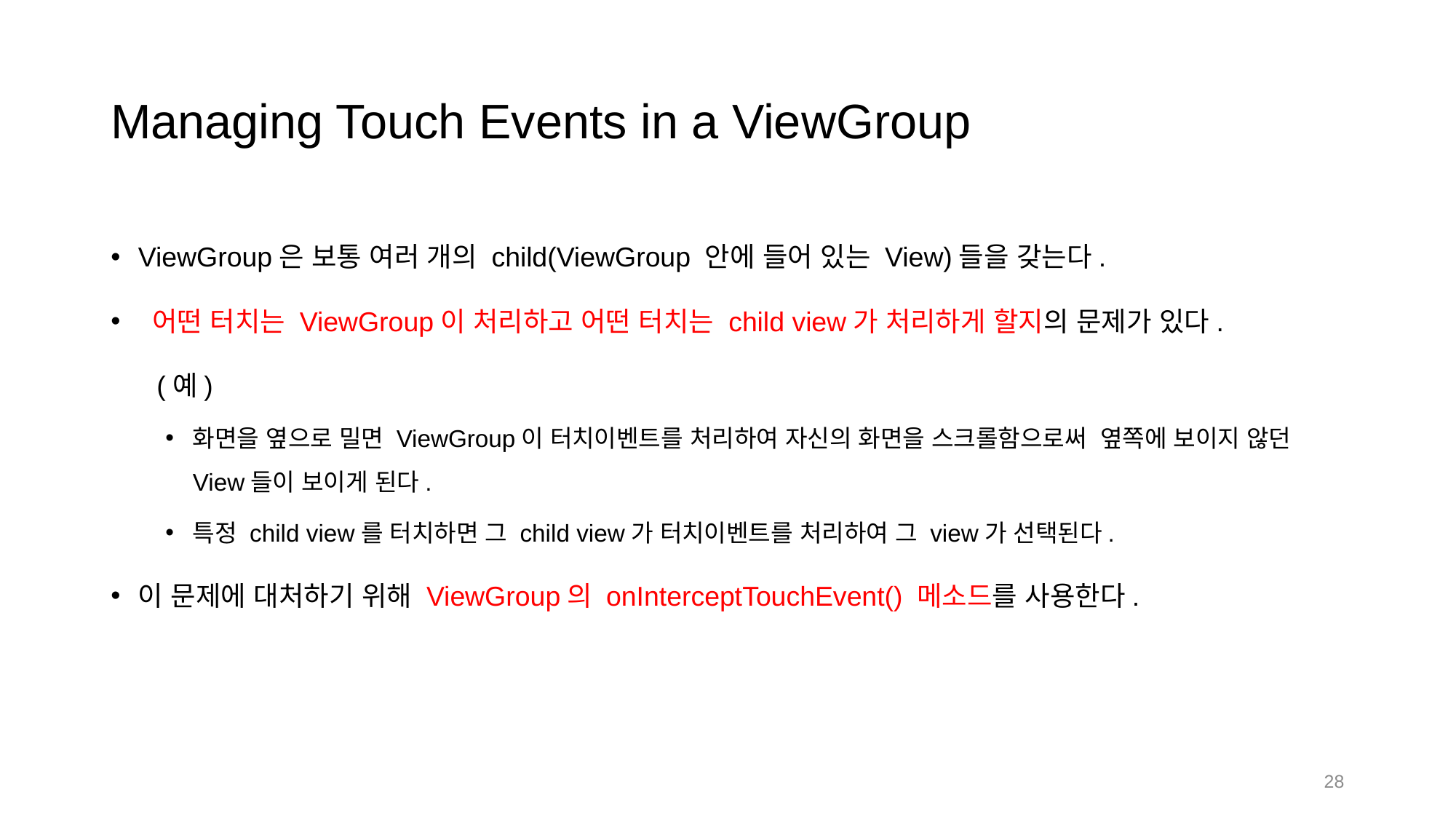

# Managing Touch Events in a ViewGroup
ViewGroup은 보통 여러 개의 child(ViewGroup 안에 들어 있는 View)들을 갖는다.
 어떤 터치는 ViewGroup이 처리하고 어떤 터치는 child view가 처리하게 할지의 문제가 있다.
      (예)
화면을 옆으로 밀면 ViewGroup이 터치이벤트를 처리하여 자신의 화면을 스크롤함으로써  옆쪽에 보이지 않던 View들이 보이게 된다.
특정 child view를 터치하면 그 child view가 터치이벤트를 처리하여 그 view가 선택된다.
이 문제에 대처하기 위해 ViewGroup의 onInterceptTouchEvent() 메소드를 사용한다.
28